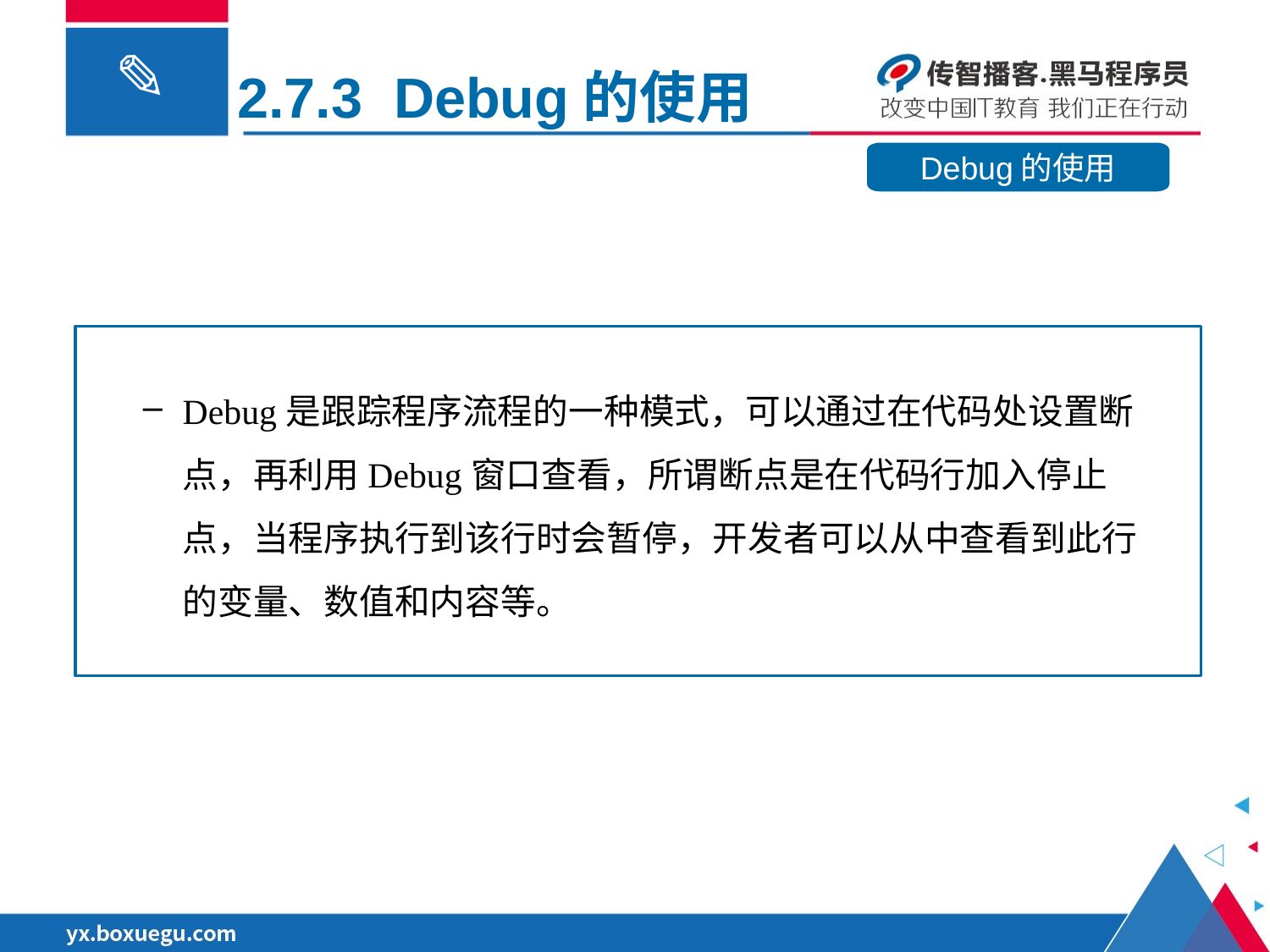

2.7.3  Debug的使用

Debug的使用

Debug是跟踪程序流程的一种模式，可以通过在代码处设置断点，再利用Debug窗口查看，所谓断点是在代码行加入停止点，当程序执行到该行时会暂停，开发者可以从中查看到此行的变量、数值和内容等。